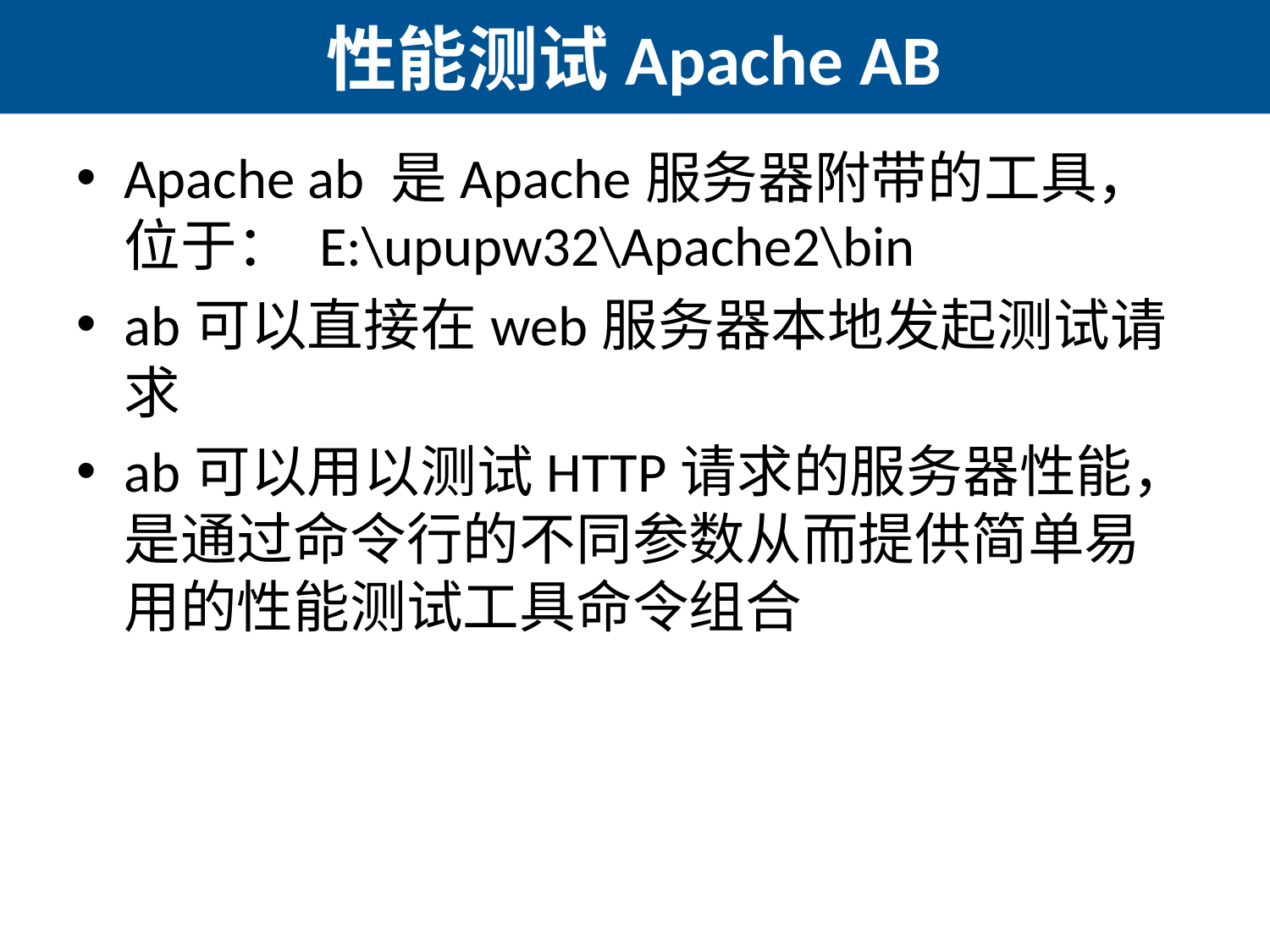

# 性能测试Apache AB
Apache ab 是Apache服务器附带的工具，位于： E:\upupw32\Apache2\bin
ab可以直接在web服务器本地发起测试请求
ab可以用以测试HTTP请求的服务器性能，是通过命令行的不同参数从而提供简单易用的性能测试工具命令组合